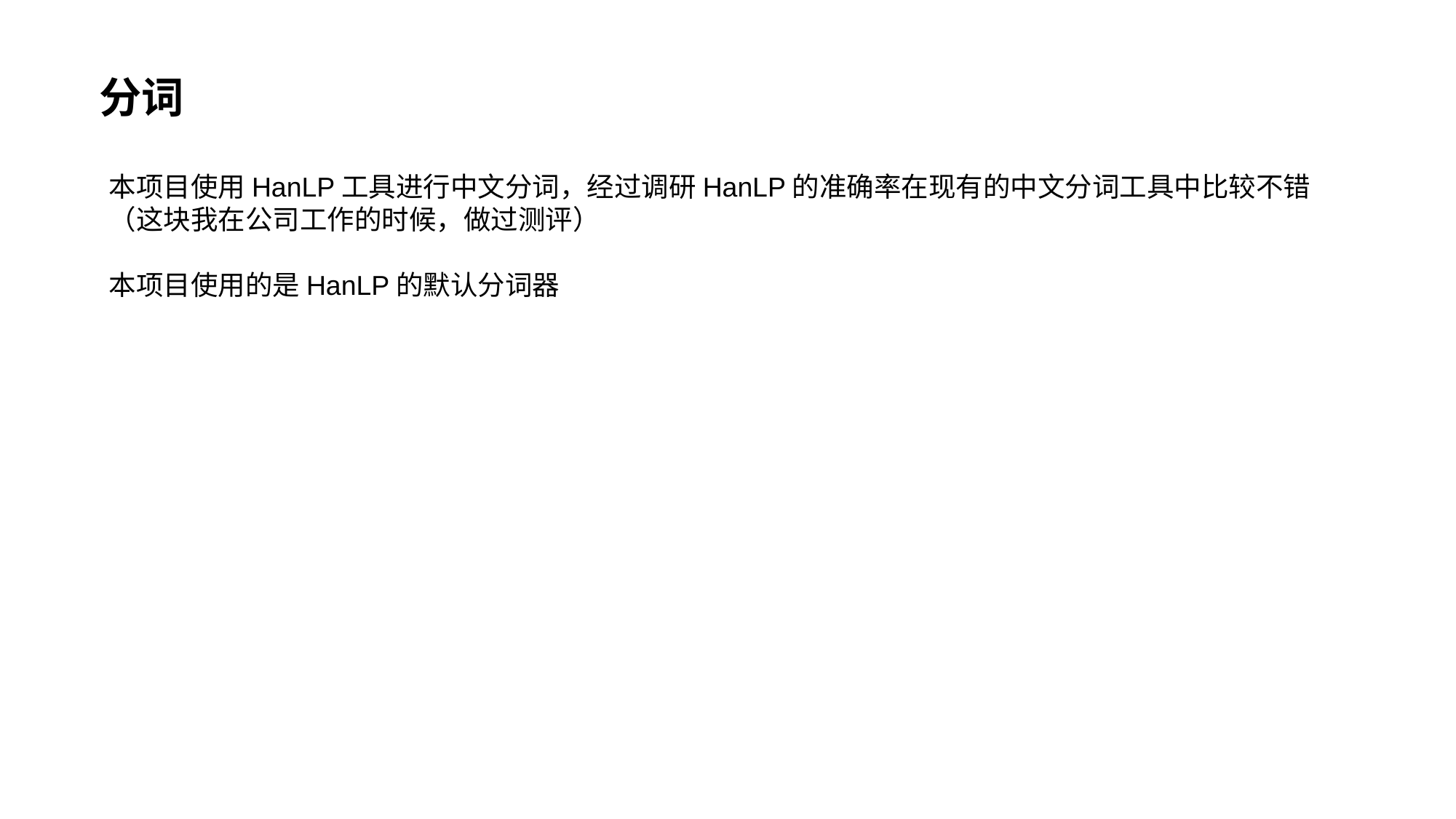

分词
本项目使用HanLP工具进行中文分词，经过调研HanLP的准确率在现有的中文分词工具中比较不错（这块我在公司工作的时候，做过测评）

本项目使用的是HanLP的默认分词器